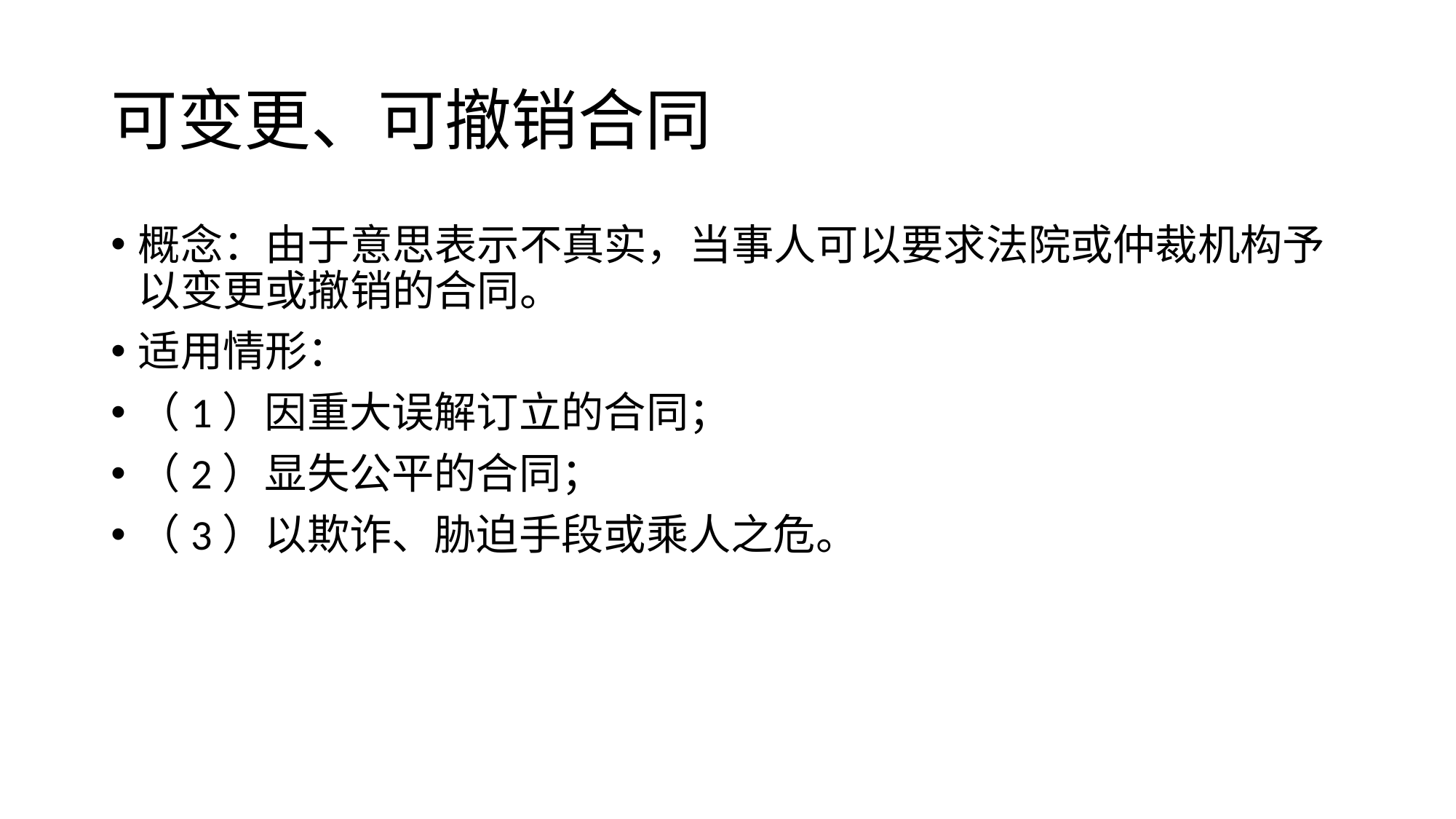

# 可变更、可撤销合同
概念：由于意思表示不真实，当事人可以要求法院或仲裁机构予以变更或撤销的合同。
适用情形：
（1）因重大误解订立的合同；
（2）显失公平的合同；
（3）以欺诈、胁迫手段或乘人之危。